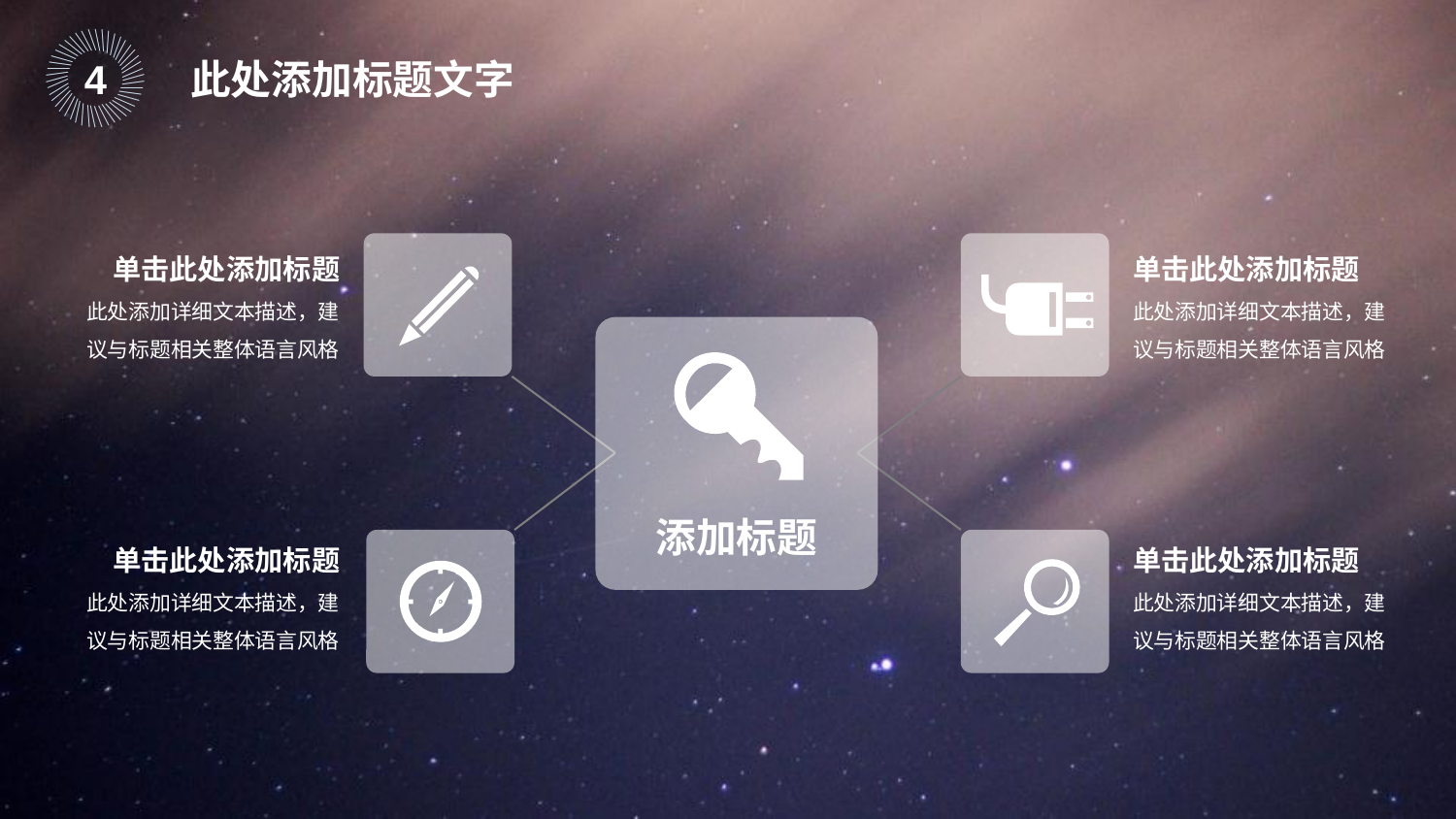

｜
｜
｜
｜
｜
｜
｜
｜
｜
｜
｜
｜
｜
｜
｜
｜
｜
｜
｜
｜
｜
｜
｜
｜
｜
｜
｜
｜
｜
｜
｜
｜
｜
｜
｜
｜
｜
｜
｜
｜
｜
｜
｜
｜
｜
｜
4
此处添加标题文字
单击此处添加标题
此处添加详细文本描述，建议与标题相关整体语言风格
单击此处添加标题
此处添加详细文本描述，建议与标题相关整体语言风格

添加标题
单击此处添加标题
此处添加详细文本描述，建议与标题相关整体语言风格
单击此处添加标题
此处添加详细文本描述，建议与标题相关整体语言风格